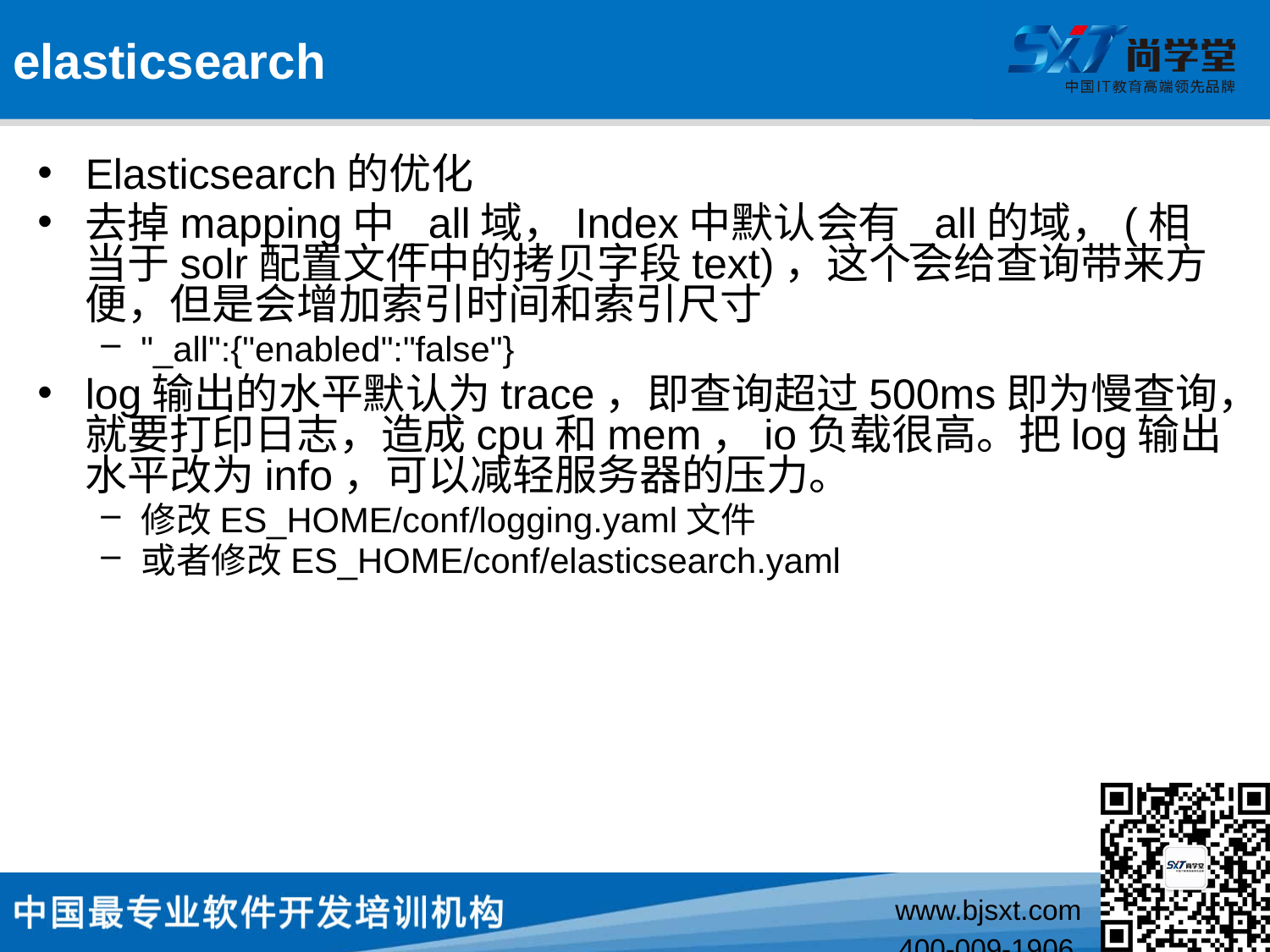

# elasticsearch
Elasticsearch的优化
去掉mapping中_all域，Index中默认会有_all的域，(相当于solr配置文件中的拷贝字段text)，这个会给查询带来方便，但是会增加索引时间和索引尺寸
"_all":{"enabled":"false"}
log输出的水平默认为trace，即查询超过500ms即为慢查询，就要打印日志，造成cpu和mem，io负载很高。把log输出水平改为info，可以减轻服务器的压力。
修改ES_HOME/conf/logging.yaml文件
或者修改ES_HOME/conf/elasticsearch.yaml